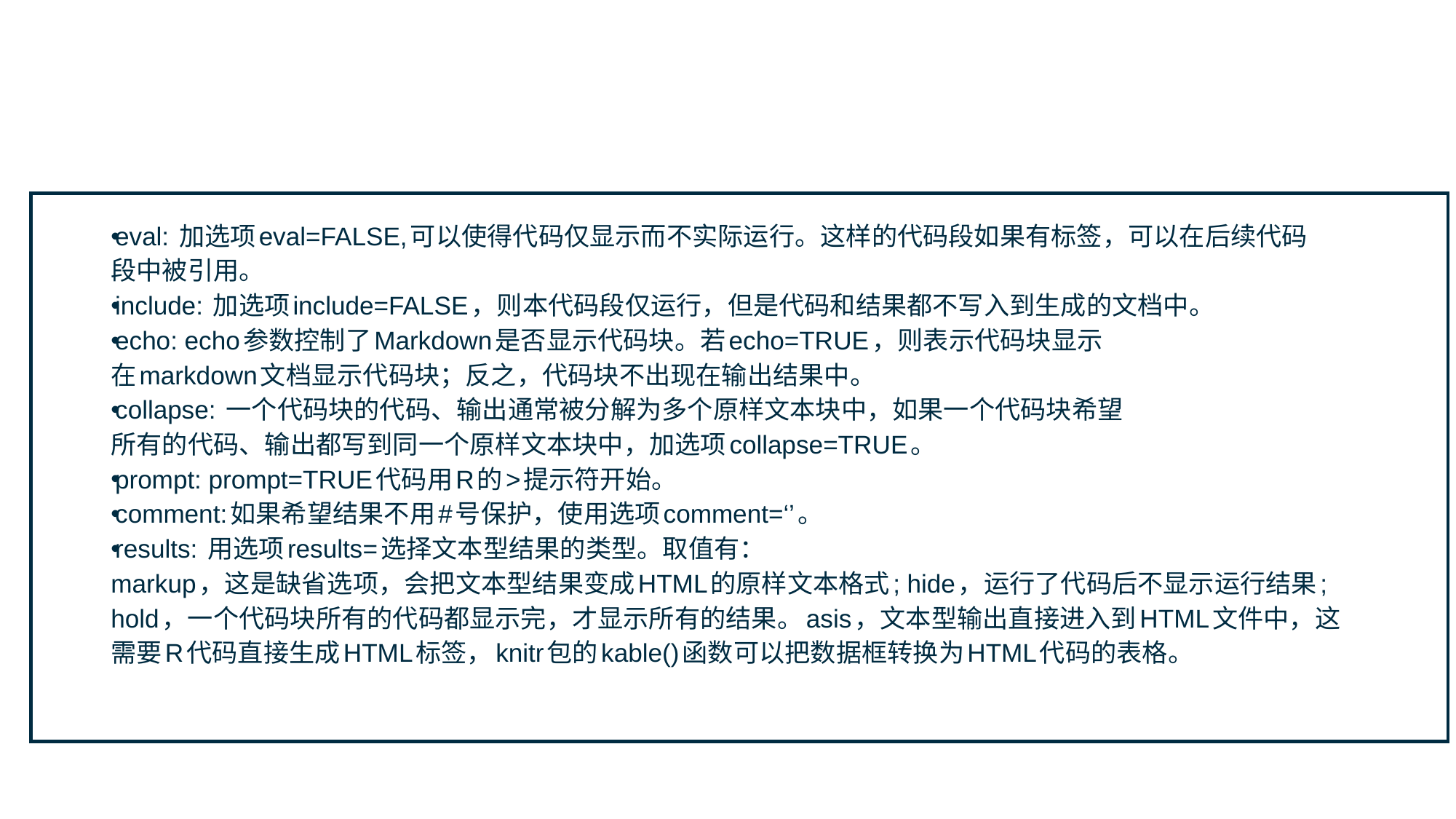

#

eval: 加选项eval=FALSE,可以使得代码仅显⽰⽽不实际运⾏。这样的代码段如果有标签，可以在后续代码
段中被引⽤。
include: 加选项include=FALSE，则本代码段仅运⾏，但是代码和结果都不写⼊到⽣成的⽂档中。
echo: echo参数控制了Markdown是否显⽰代码块。若echo=TRUE，则表⽰代码块显⽰
在markdown⽂档显⽰代码块；反之，代码块不出现在输出结果中。
collapse: ⼀个代码块的代码、输出通常被分解为多个原样⽂本块中，如果⼀个代码块希望
所有的代码、输出都写到同⼀个原样⽂本块中，加选项collapse=TRUE。
prompt: prompt=TRUE代码⽤R的>提⽰符开始。
comment:如果希望结果不⽤#号保护，使⽤选项comment=‘’。
results: ⽤选项results=选择⽂本型结果的类型。取值有：
markup，这是缺省选项，会把⽂本型结果变成HTML的原样⽂本格式; hide，运⾏了代码后不显⽰运⾏结果;
hold，⼀个代码块所有的代码都显⽰完，才显⽰所有的结果。asis，⽂本型输出直接进⼊到HTML⽂件中，这
需要R代码直接⽣成HTML标签，knitr包的kable()函数可以把数据框转换为HTML代码的表格。